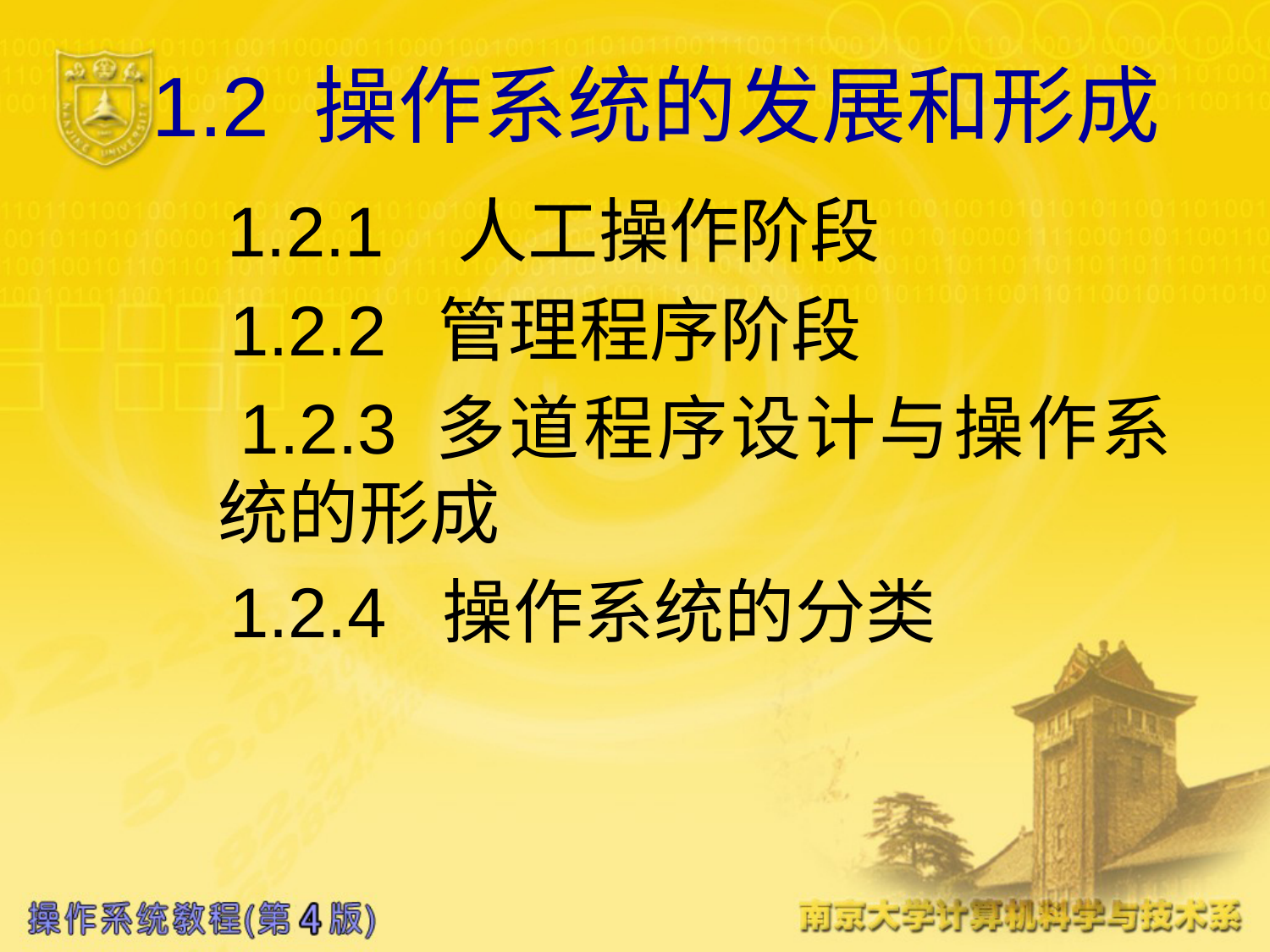

# 1.2 操作系统的发展和形成
    1.2.1   人工操作阶段
   1.2.2  管理程序阶段
   1.2.3 多道程序设计与操作系统的形成
   1.2.4  操作系统的分类